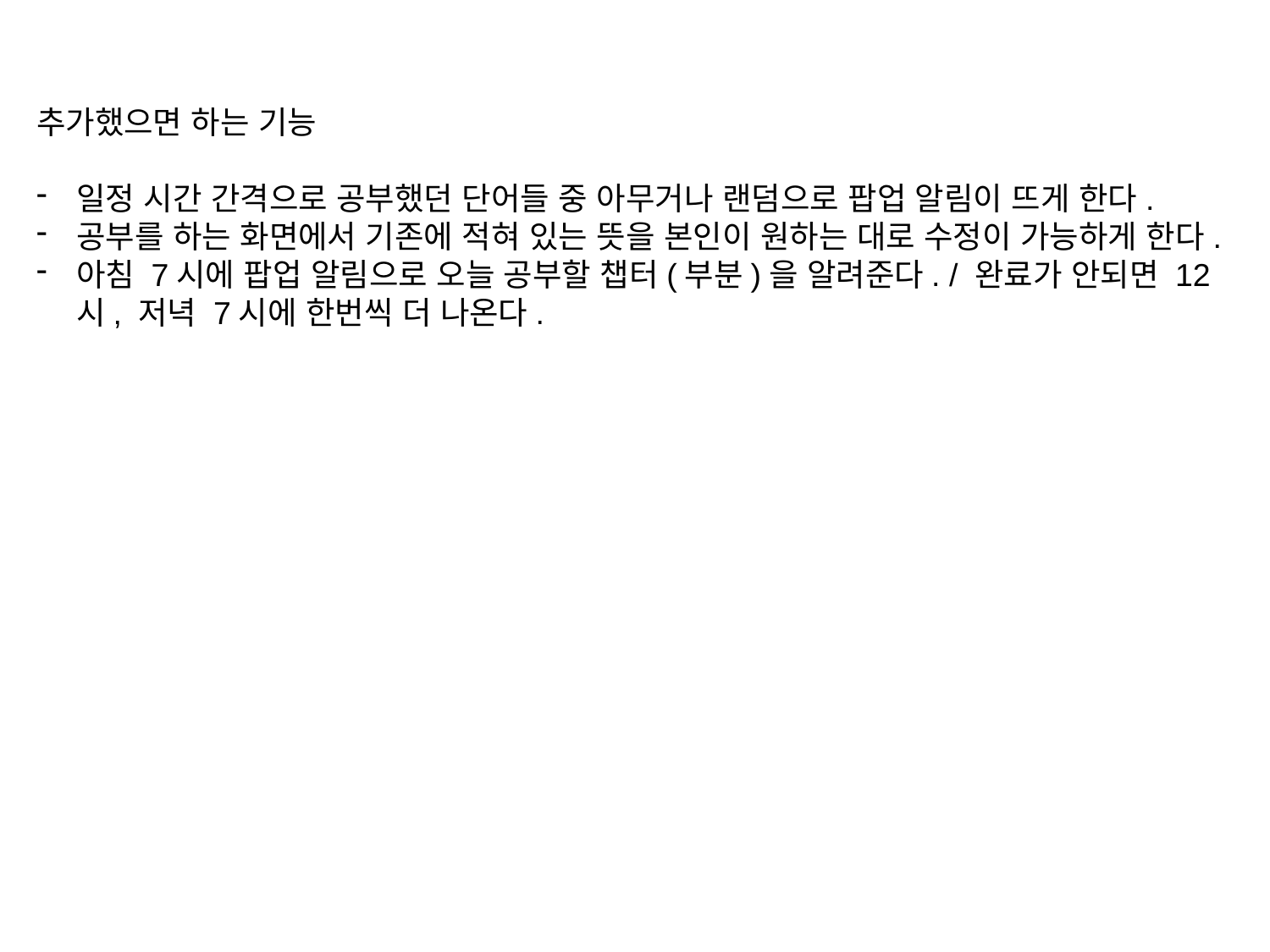

추가했으면 하는 기능

일정 시간 간격으로 공부했던 단어들 중 아무거나 랜덤으로 팝업 알림이 뜨게 한다.
공부를 하는 화면에서 기존에 적혀 있는 뜻을 본인이 원하는 대로 수정이 가능하게 한다.
아침 7시에 팝업 알림으로 오늘 공부할 챕터(부분)을 알려준다. / 완료가 안되면 12시, 저녁 7시에 한번씩 더 나온다.